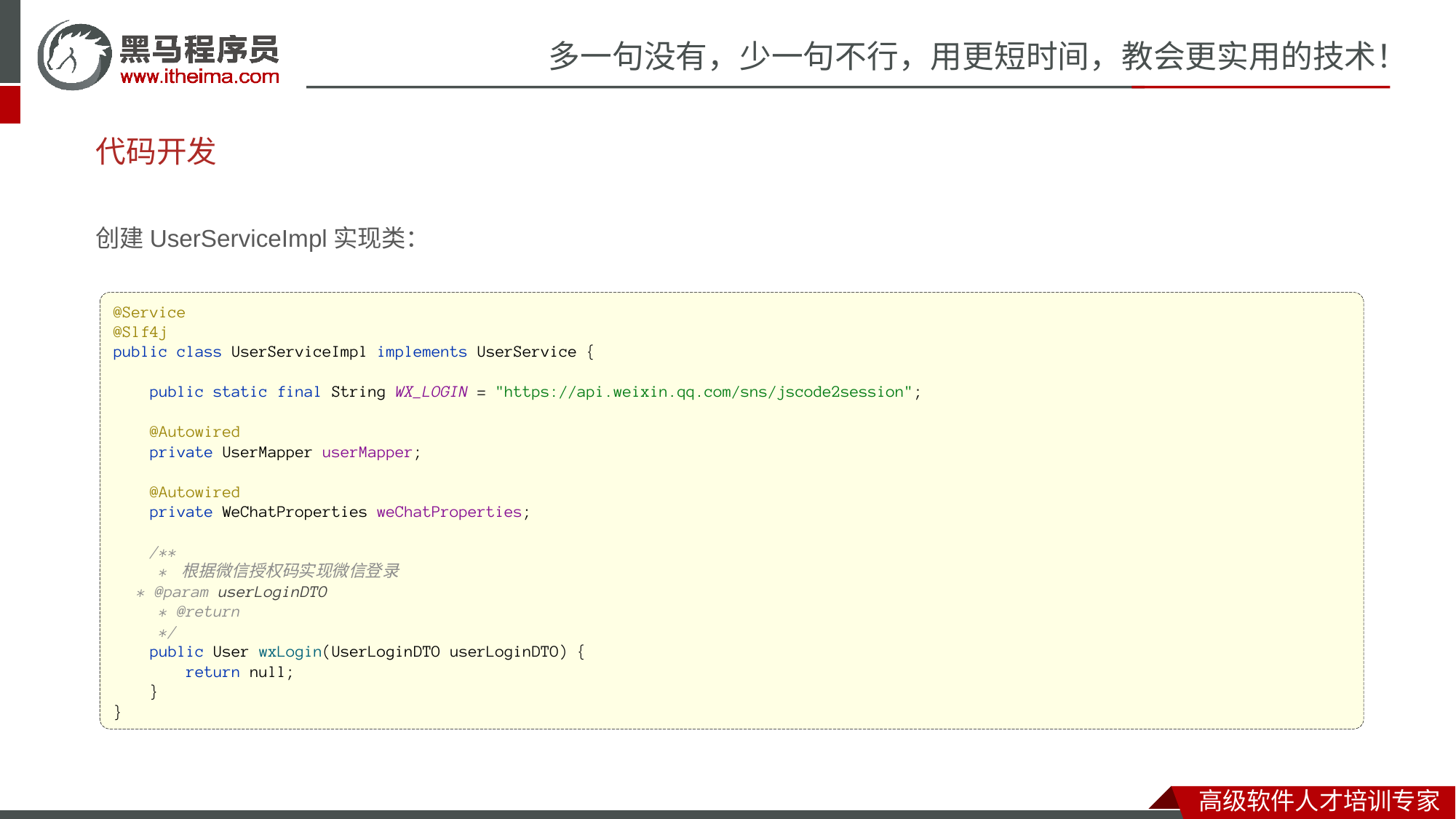

# 代码开发
创建UserServiceImpl实现类：
@Service
@Slf4j
public class UserServiceImpl implements UserService {
    public static final String WX_LOGIN = "https://api.weixin.qq.com/sns/jscode2session";
    @Autowired
    private UserMapper userMapper;
    @Autowired
    private WeChatProperties weChatProperties;
    /**
     * 根据微信授权码实现微信登录
     * @param userLoginDTO
     * @return
     */
    public User wxLogin(UserLoginDTO userLoginDTO) {
        return null;
    }
}